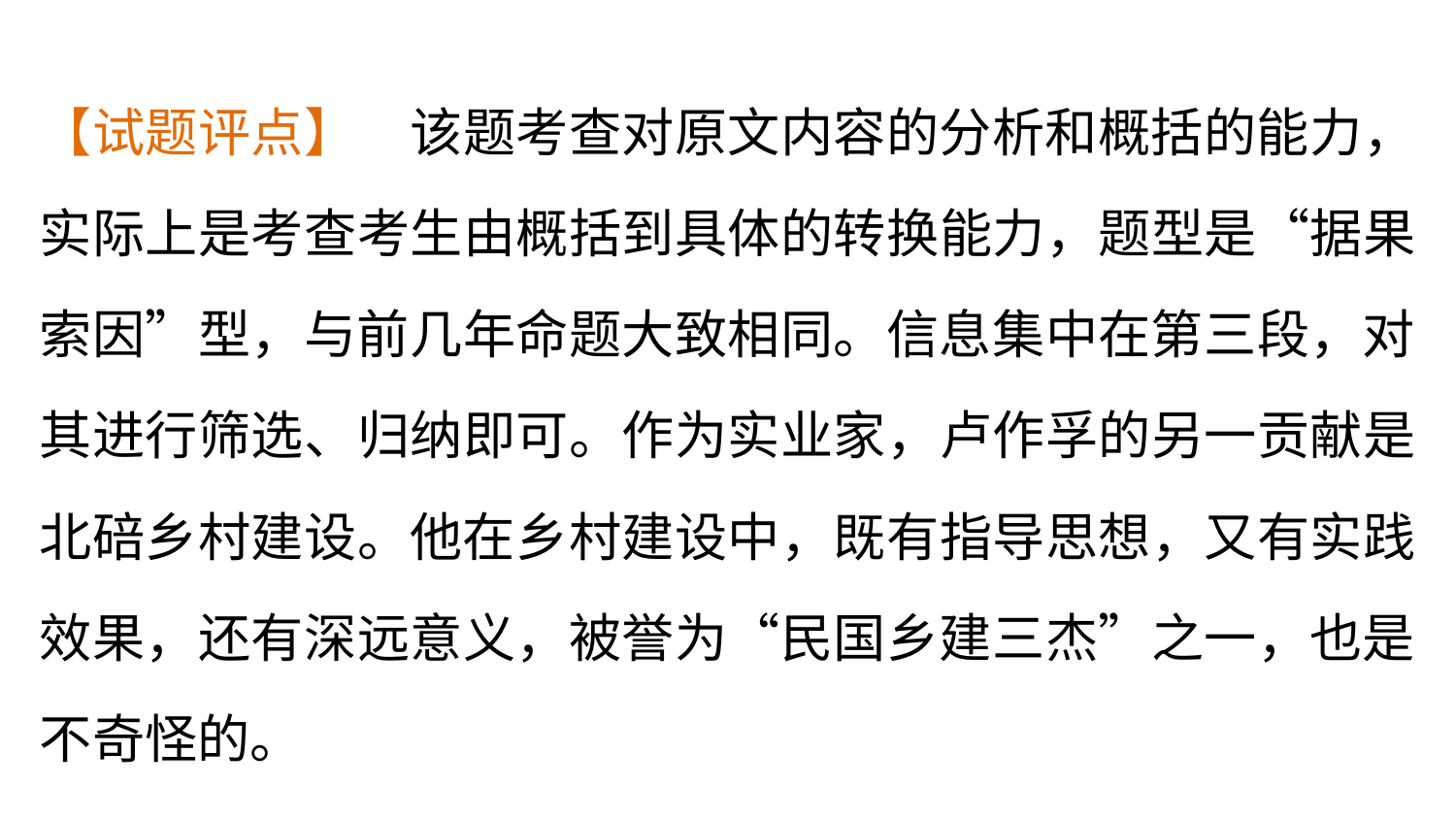

【试题评点】　该题考查对原文内容的分析和概括的能力，实际上是考查考生由概括到具体的转换能力，题型是“据果索因”型，与前几年命题大致相同。信息集中在第三段，对其进行筛选、归纳即可。作为实业家，卢作孚的另一贡献是北碚乡村建设。他在乡村建设中，既有指导思想，又有实践效果，还有深远意义，被誉为“民国乡建三杰”之一，也是不奇怪的。